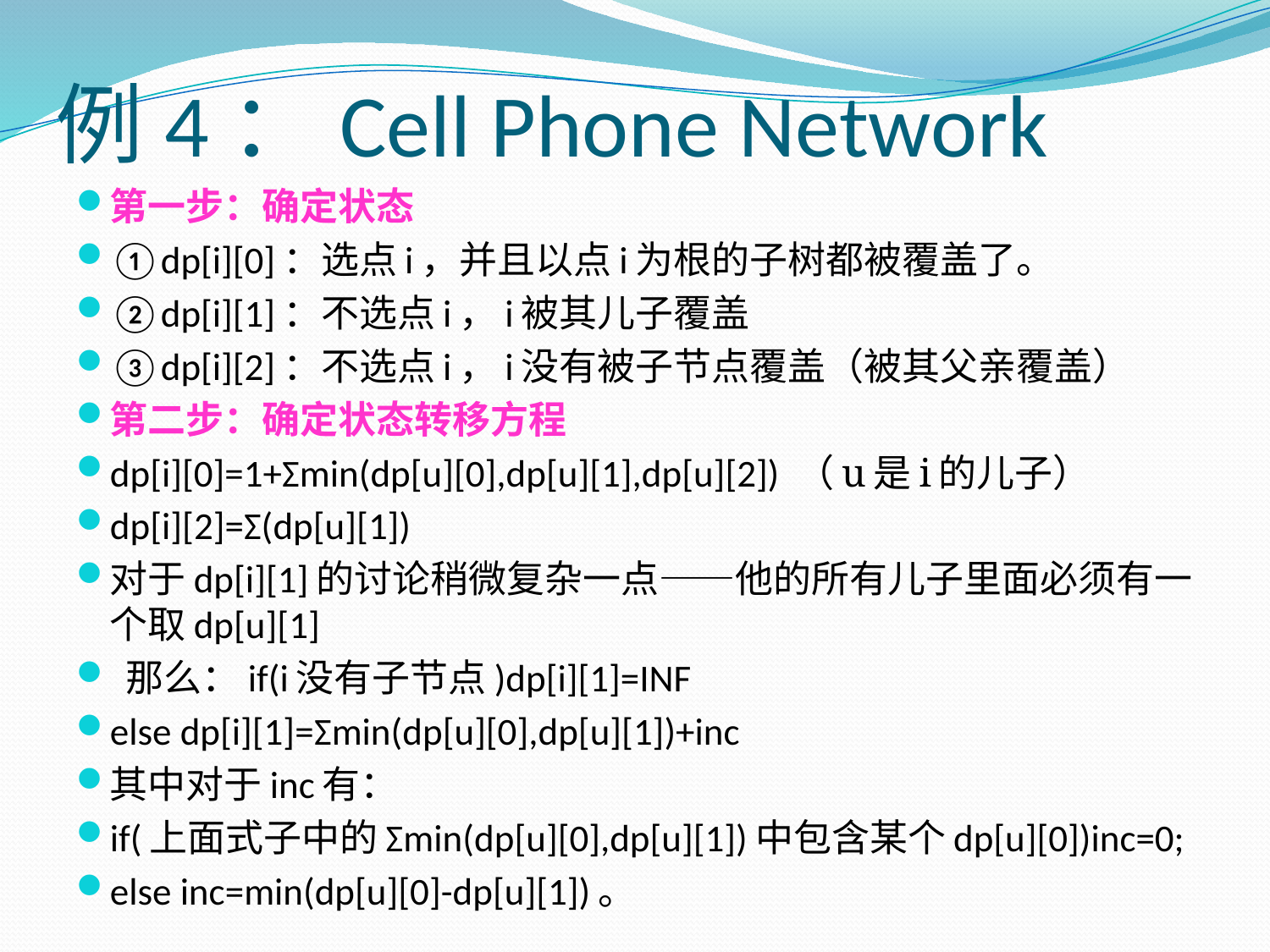

# 例4：Cell Phone Network
第一步：确定状态
①dp[i][0]：选点i，并且以点i为根的子树都被覆盖了。
②dp[i][1]：不选点i，i被其儿子覆盖
③dp[i][2]：不选点i，i没有被子节点覆盖（被其父亲覆盖）
第二步：确定状态转移方程
dp[i][0]=1+Σmin(dp[u][0],dp[u][1],dp[u][2]) （u是i的儿子）
dp[i][2]=Σ(dp[u][1])
对于dp[i][1]的讨论稍微复杂一点——他的所有儿子里面必须有一个取dp[u][1]
 那么：if(i没有子节点)dp[i][1]=INF
else dp[i][1]=Σmin(dp[u][0],dp[u][1])+inc
其中对于inc有：
if(上面式子中的Σmin(dp[u][0],dp[u][1])中包含某个dp[u][0])inc=0;
else inc=min(dp[u][0]-dp[u][1])。